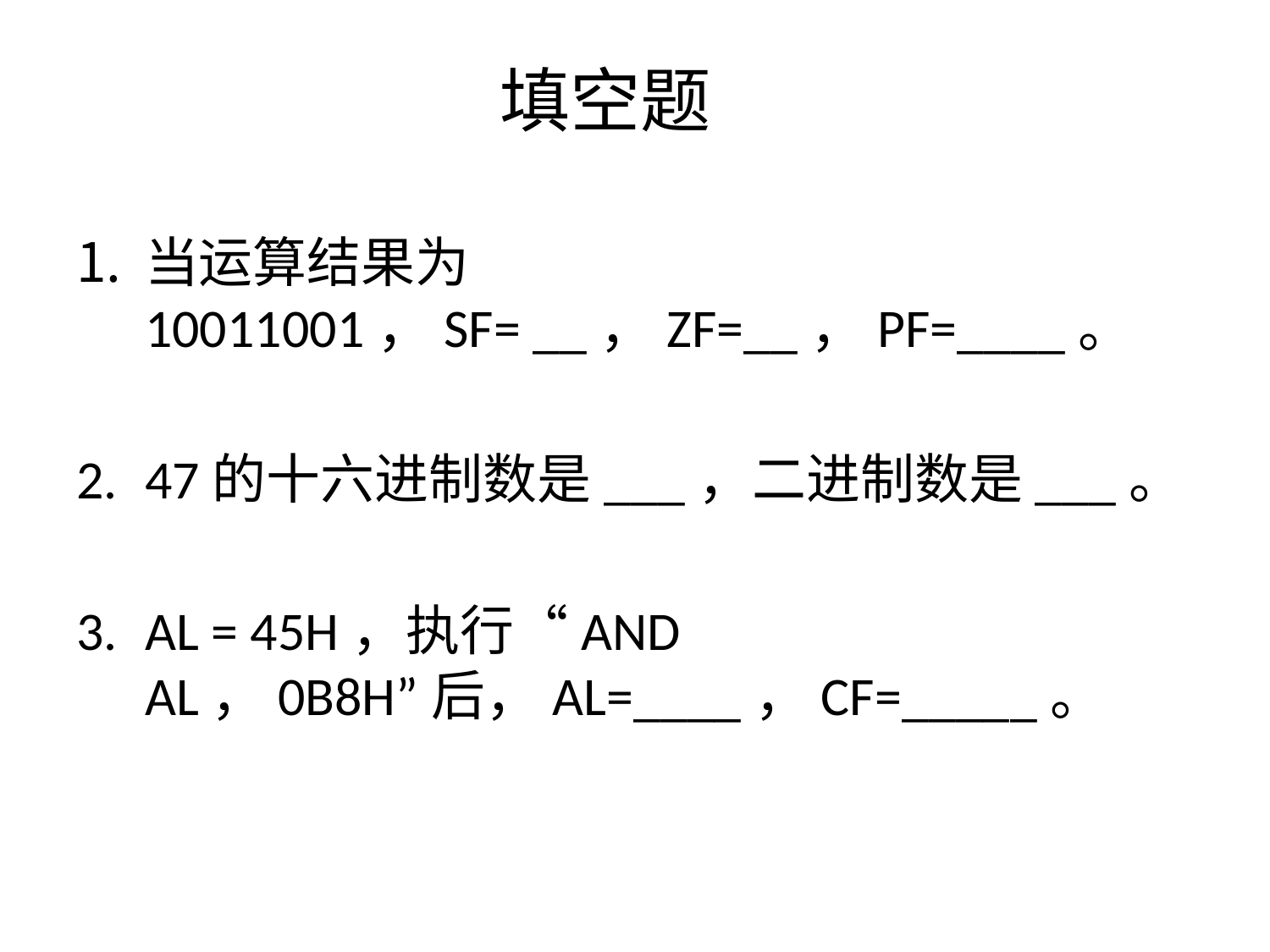

填空题
当运算结果为10011001，SF= __，ZF=__，PF=____。

47的十六进制数是___，二进制数是___。

AL = 45H，执行“AND   AL，0B8H”后，AL=____，CF=_____。